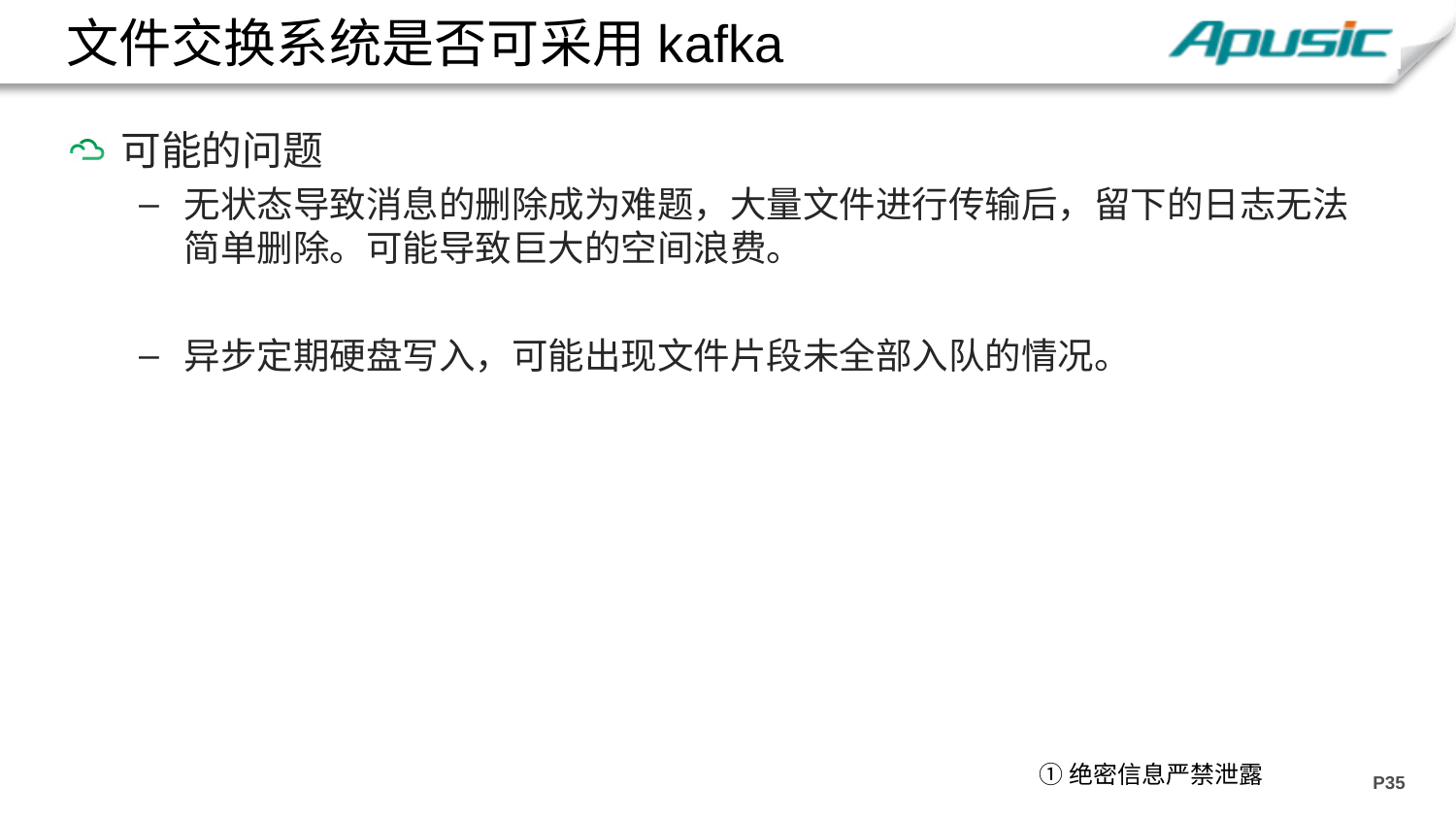

# 文件交换系统是否可采用kafka
可能的问题
无状态导致消息的删除成为难题，大量文件进行传输后，留下的日志无法简单删除。可能导致巨大的空间浪费。

异步定期硬盘写入，可能出现文件片段未全部入队的情况。